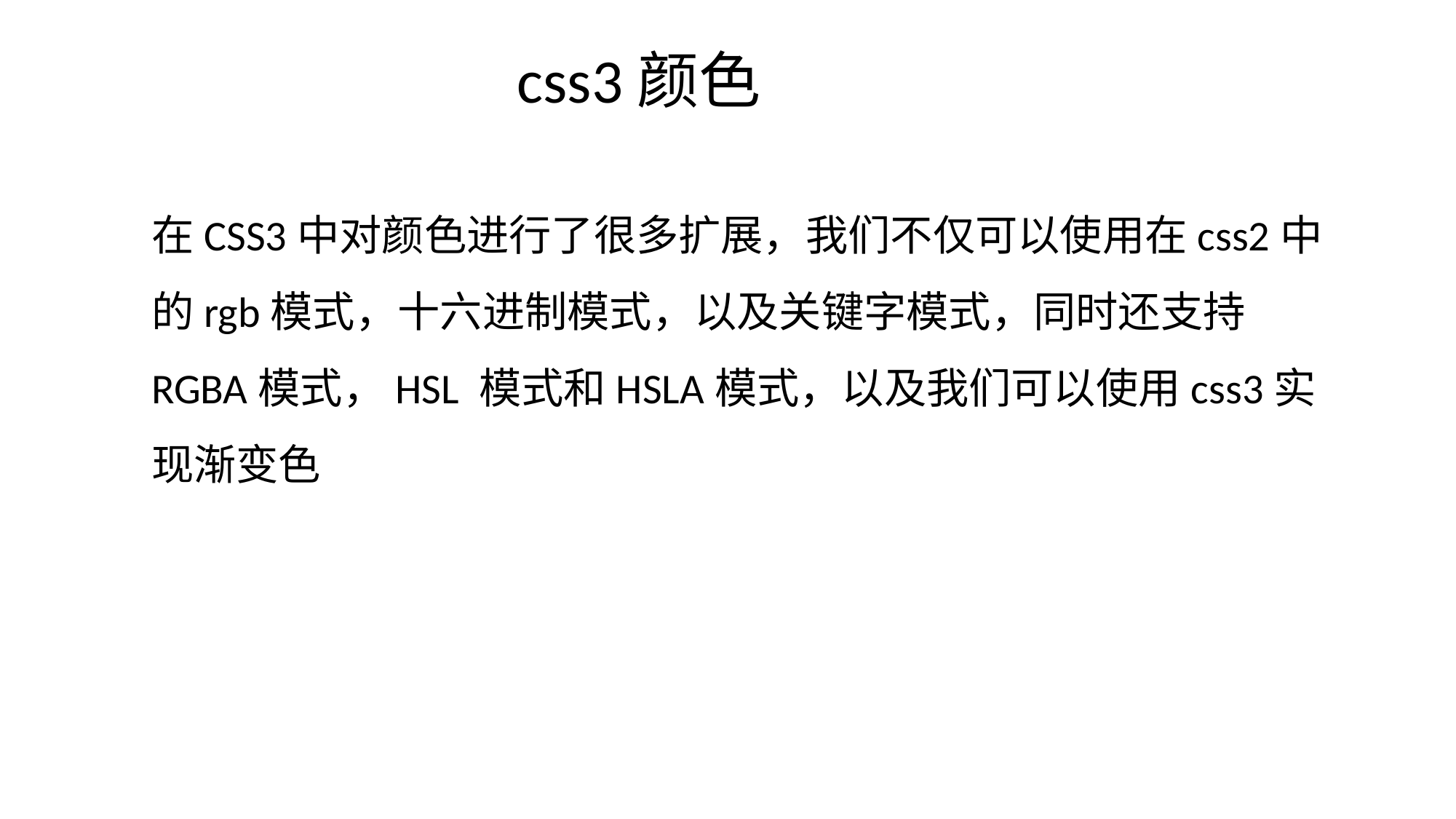

# css3颜色

在CSS3中对颜色进行了很多扩展，我们不仅可以使用在css2中的rgb模式，十六进制模式，以及关键字模式，同时还支持RGBA模式，HSL 模式和HSLA模式，以及我们可以使用css3实现渐变色